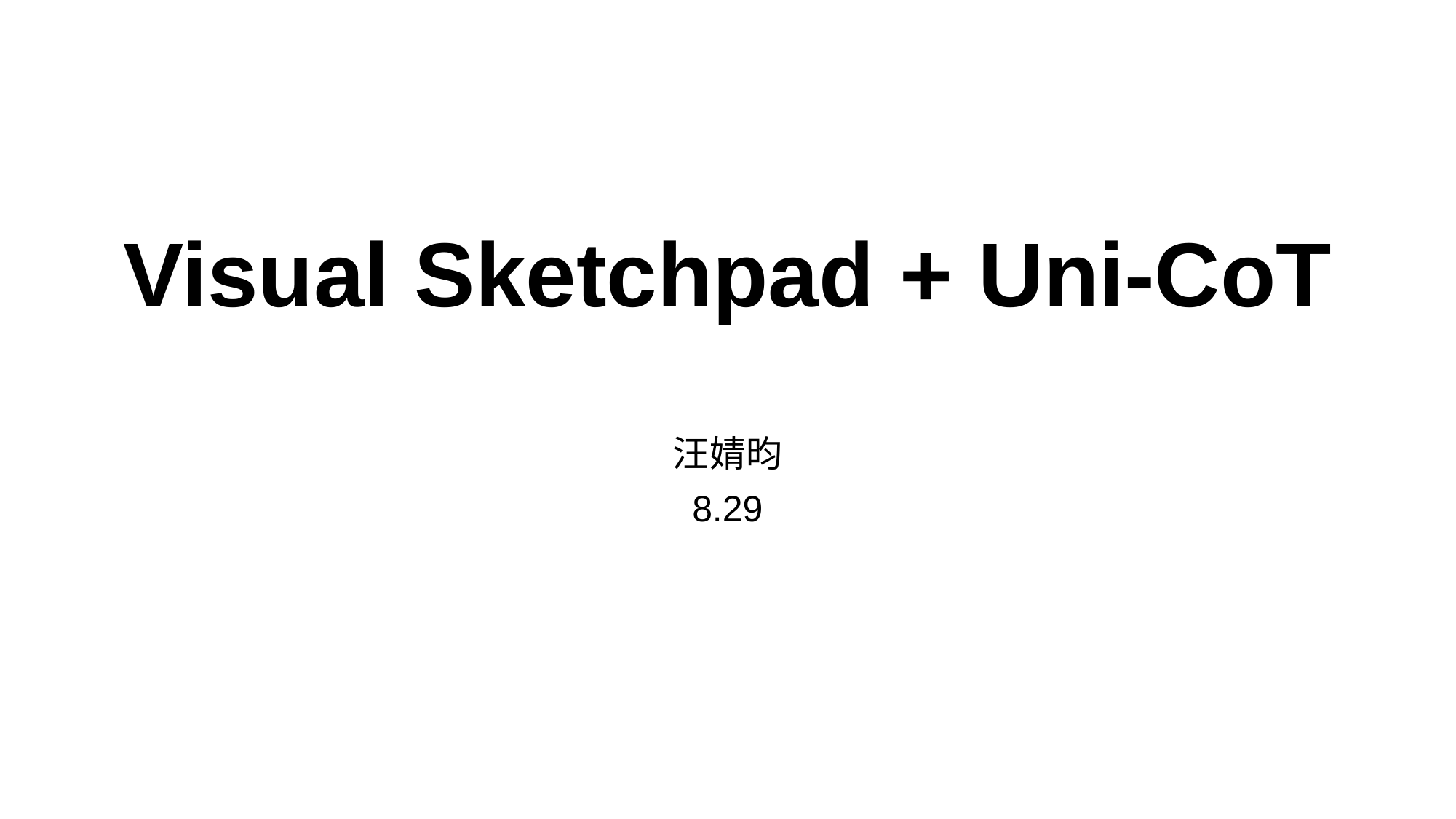

# Visual Sketchpad + Uni-CoT
汪婧昀
8.29